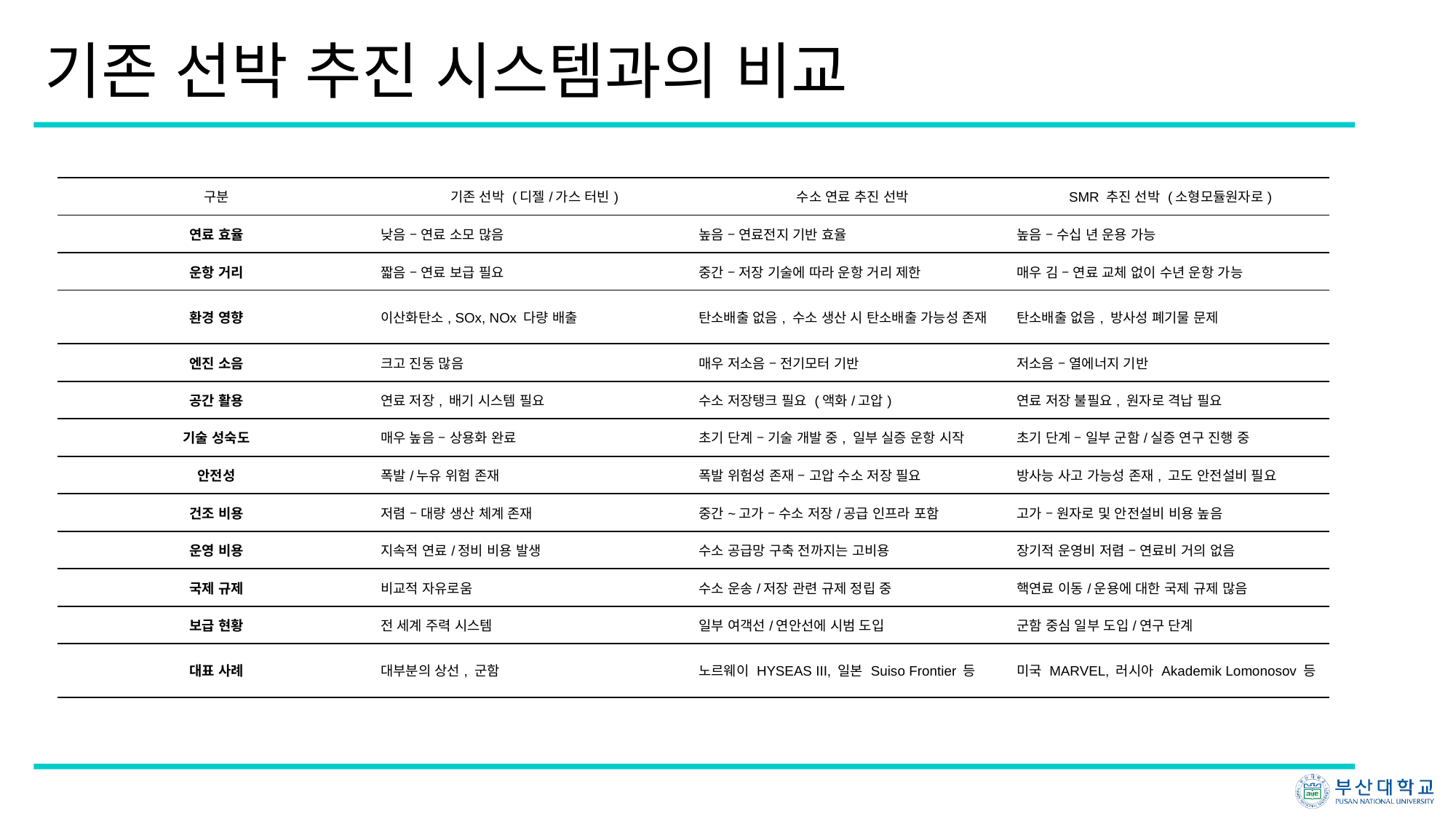

# 기존 선박 추진 시스템과의 비교
| 구분 | 기존 선박 (디젤/가스 터빈) | 수소 연료 추진 선박 | SMR 추진 선박 (소형모듈원자로) |
| --- | --- | --- | --- |
| 연료 효율 | 낮음 – 연료 소모 많음 | 높음 – 연료전지 기반 효율 | 높음 – 수십 년 운용 가능 |
| 운항 거리 | 짧음 – 연료 보급 필요 | 중간 – 저장 기술에 따라 운항 거리 제한 | 매우 김 – 연료 교체 없이 수년 운항 가능 |
| 환경 영향 | 이산화탄소, SOx, NOx 다량 배출 | 탄소배출 없음, 수소 생산 시 탄소배출 가능성 존재 | 탄소배출 없음, 방사성 폐기물 문제 |
| 엔진 소음 | 크고 진동 많음 | 매우 저소음 – 전기모터 기반 | 저소음 – 열에너지 기반 |
| 공간 활용 | 연료 저장, 배기 시스템 필요 | 수소 저장탱크 필요 (액화/고압) | 연료 저장 불필요, 원자로 격납 필요 |
| 기술 성숙도 | 매우 높음 – 상용화 완료 | 초기 단계 – 기술 개발 중, 일부 실증 운항 시작 | 초기 단계 – 일부 군함/실증 연구 진행 중 |
| 안전성 | 폭발/누유 위험 존재 | 폭발 위험성 존재 – 고압 수소 저장 필요 | 방사능 사고 가능성 존재, 고도 안전설비 필요 |
| 건조 비용 | 저렴 – 대량 생산 체계 존재 | 중간~고가 – 수소 저장/공급 인프라 포함 | 고가 – 원자로 및 안전설비 비용 높음 |
| 운영 비용 | 지속적 연료/정비 비용 발생 | 수소 공급망 구축 전까지는 고비용 | 장기적 운영비 저렴 – 연료비 거의 없음 |
| 국제 규제 | 비교적 자유로움 | 수소 운송/저장 관련 규제 정립 중 | 핵연료 이동/운용에 대한 국제 규제 많음 |
| 보급 현황 | 전 세계 주력 시스템 | 일부 여객선/연안선에 시범 도입 | 군함 중심 일부 도입/연구 단계 |
| 대표 사례 | 대부분의 상선, 군함 | 노르웨이 HYSEAS III, 일본 Suiso Frontier 등 | 미국 MARVEL, 러시아 Akademik Lomonosov 등 |